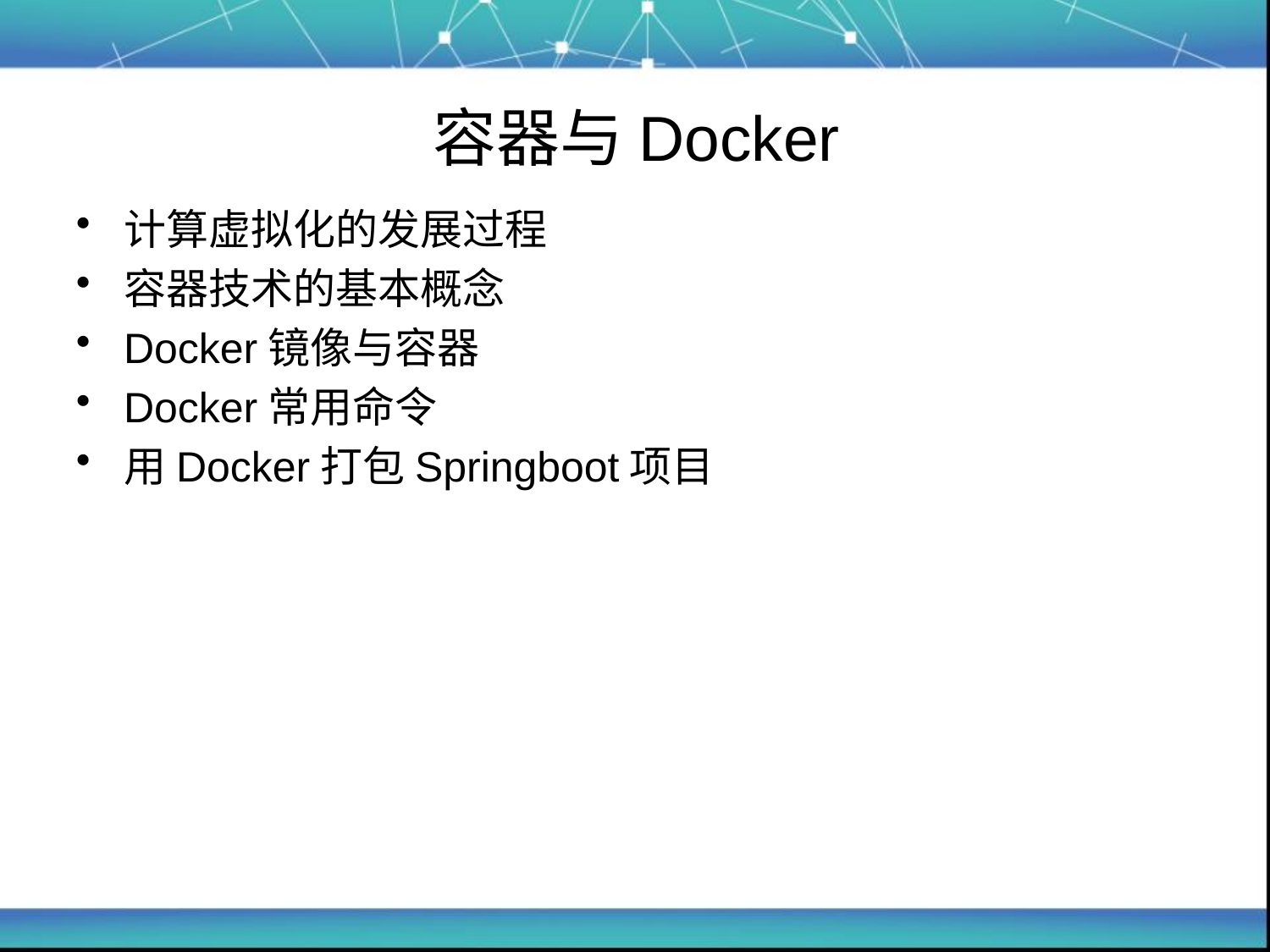

# 容器与Docker
计算虚拟化的发展过程
容器技术的基本概念
Docker镜像与容器
Docker常用命令
用Docker打包Springboot项目